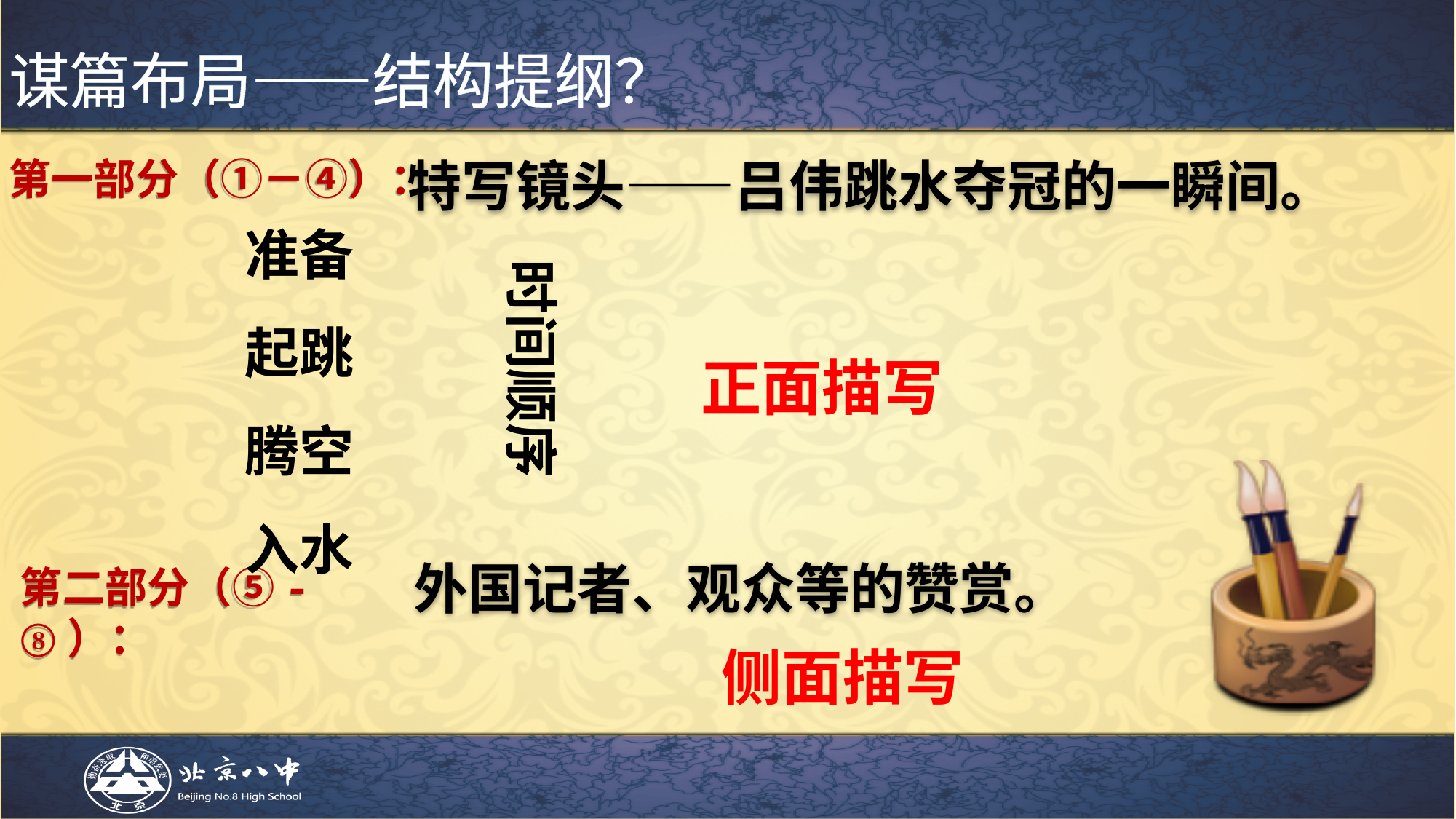

谋篇布局——结构提纲？
第一部分（①－④）：
特写镜头——吕伟跳水夺冠的一瞬间。
准备
起跳
腾空
入水
时间顺序
正面描写
外国记者、观众等的赞赏。
第二部分（⑤-⑧）：
侧面描写